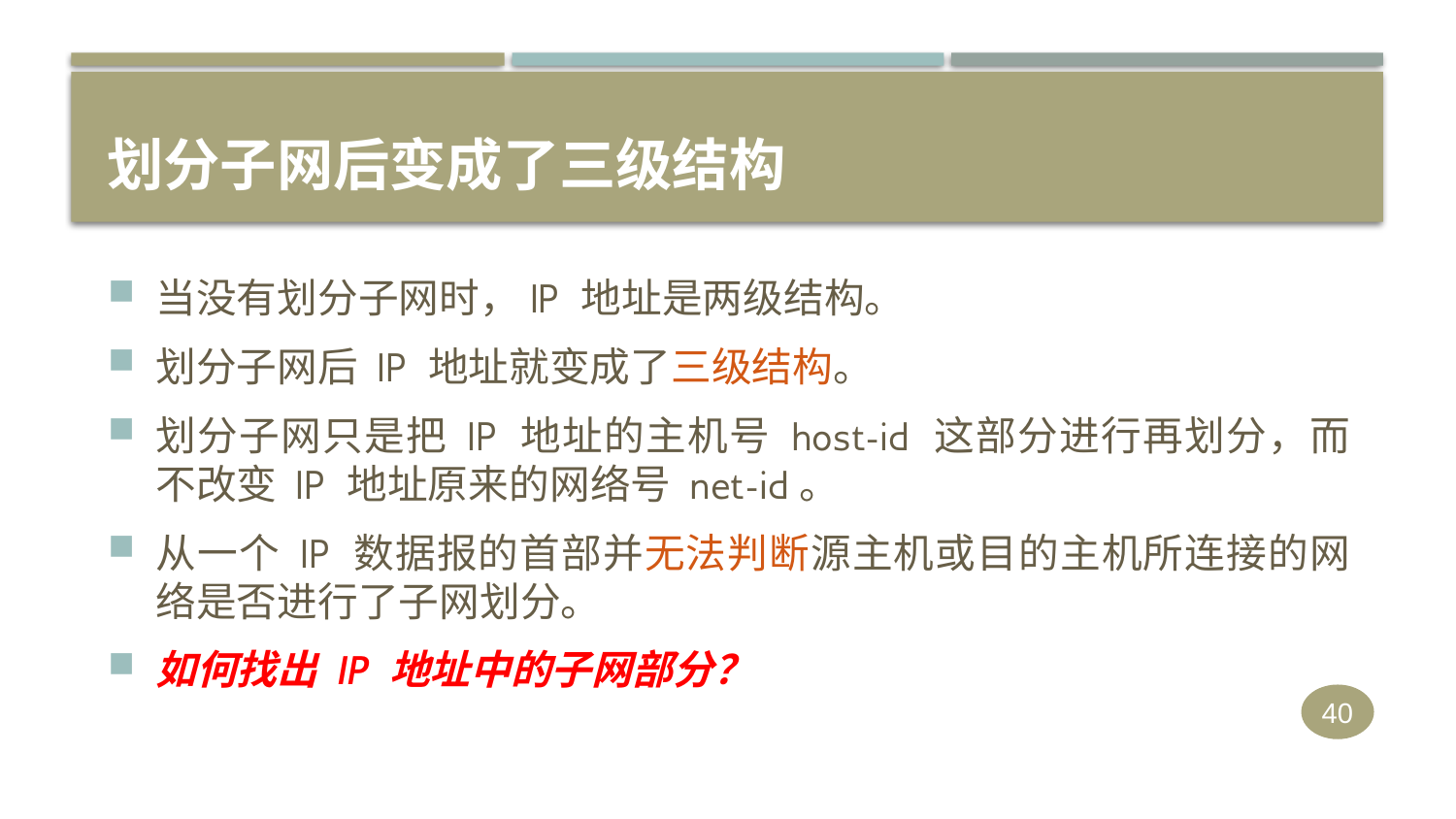

# 划分子网后变成了三级结构
当没有划分子网时，IP 地址是两级结构。
划分子网后 IP 地址就变成了三级结构。
划分子网只是把 IP 地址的主机号 host-id 这部分进行再划分，而不改变 IP 地址原来的网络号 net-id。
从一个 IP 数据报的首部并无法判断源主机或目的主机所连接的网络是否进行了子网划分。
如何找出 IP 地址中的子网部分？
40